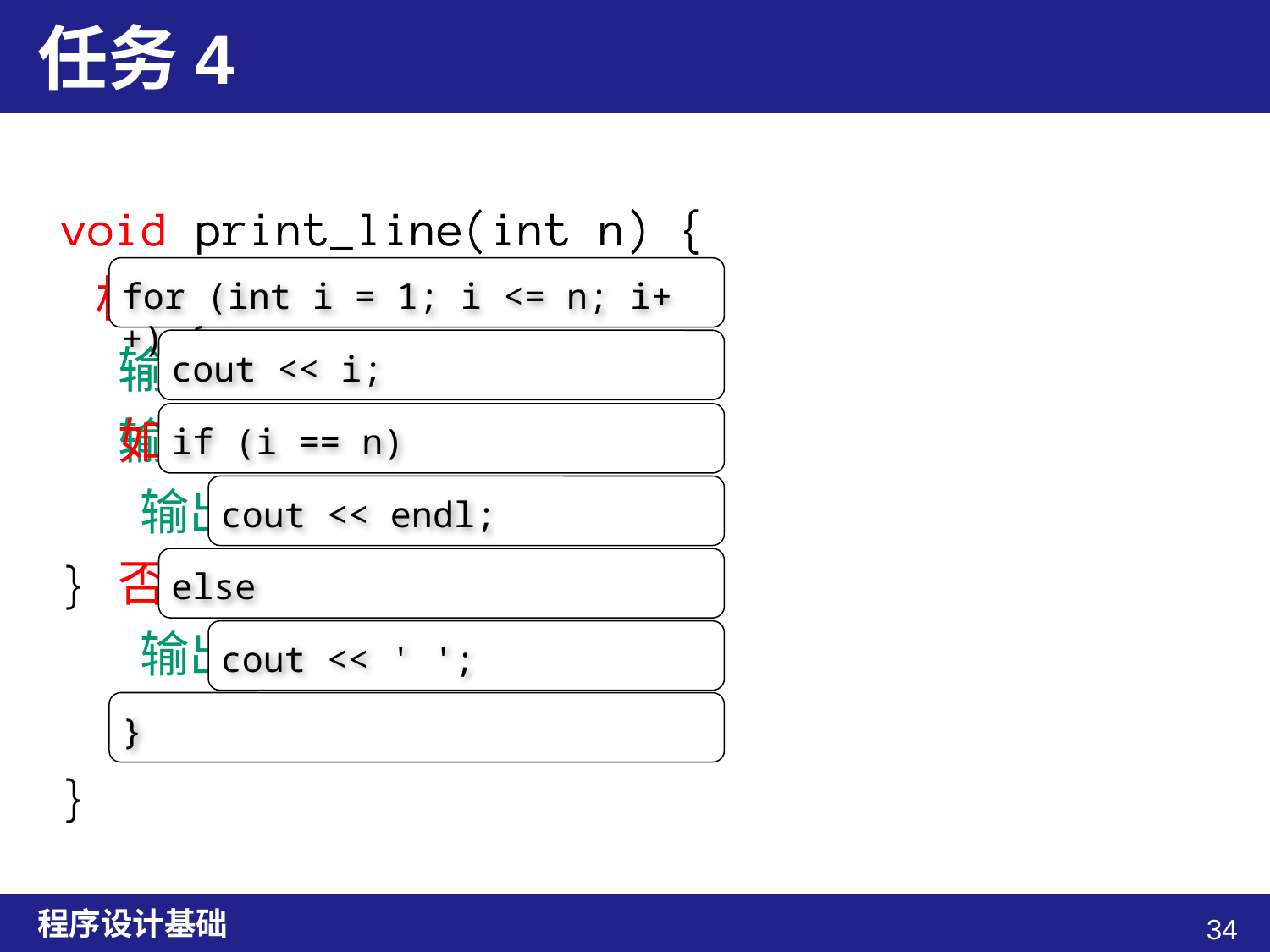

# 任务4
void print_line(int n) {
  枚举从1到n的整数i
    输出i
    输出空格

}
void print_line(int n) {
  枚举从1到n的整数i
    输出i
    如果i是n
      输出换行
    否则
      输出空格

}

for (int i = 1; i <= n; i++) {

cout << i;

if (i == n)

cout << endl;

else

cout << ' ';

}